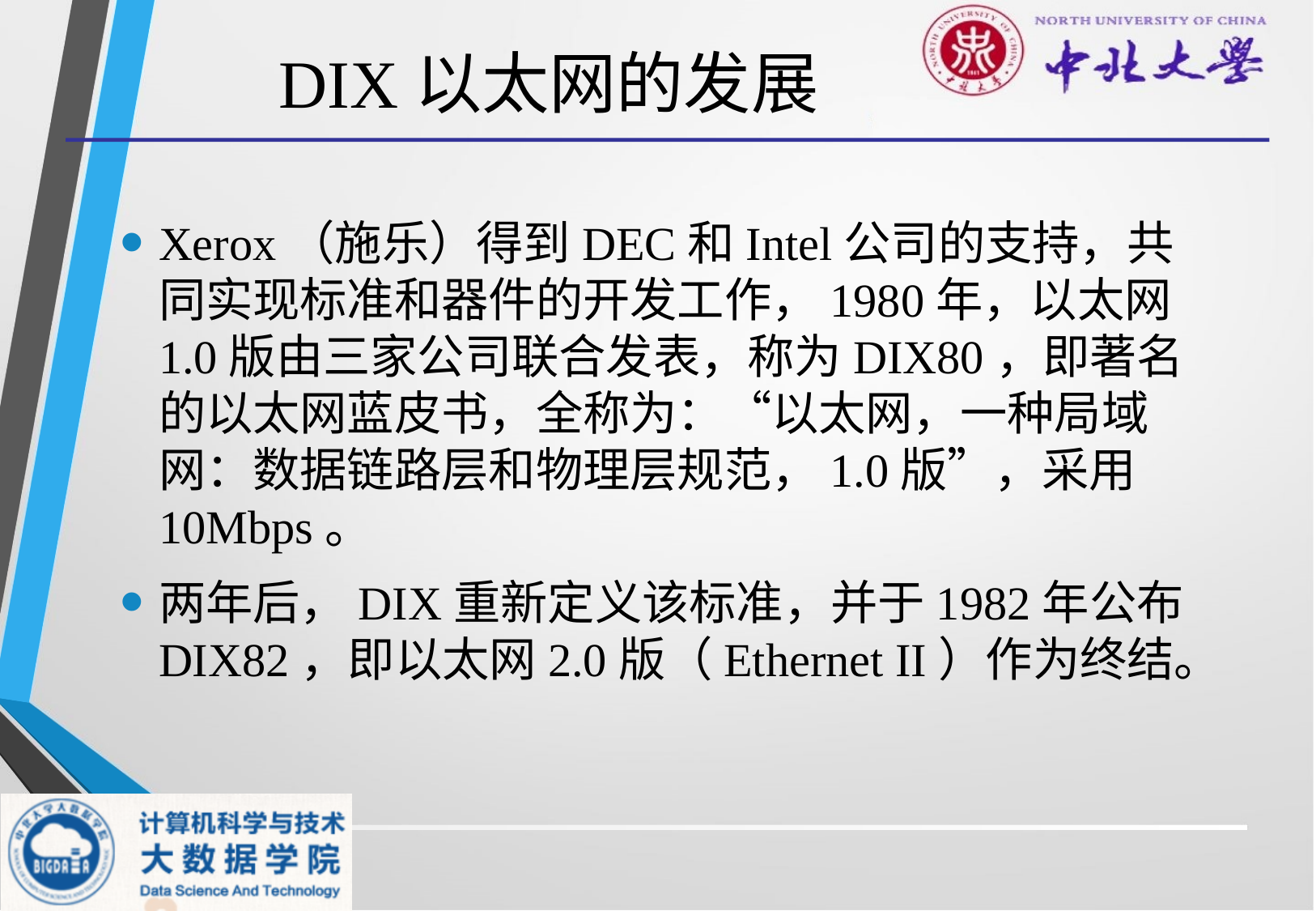

# DIX以太网的发展
Xerox（施乐）得到DEC和Intel公司的支持，共同实现标准和器件的开发工作，1980年，以太网1.0版由三家公司联合发表，称为DIX80，即著名的以太网蓝皮书，全称为：“以太网，一种局域网：数据链路层和物理层规范，1.0版”，采用10Mbps。
两年后，DIX重新定义该标准，并于1982年公布DIX82，即以太网2.0版（Ethernet II）作为终结。
12